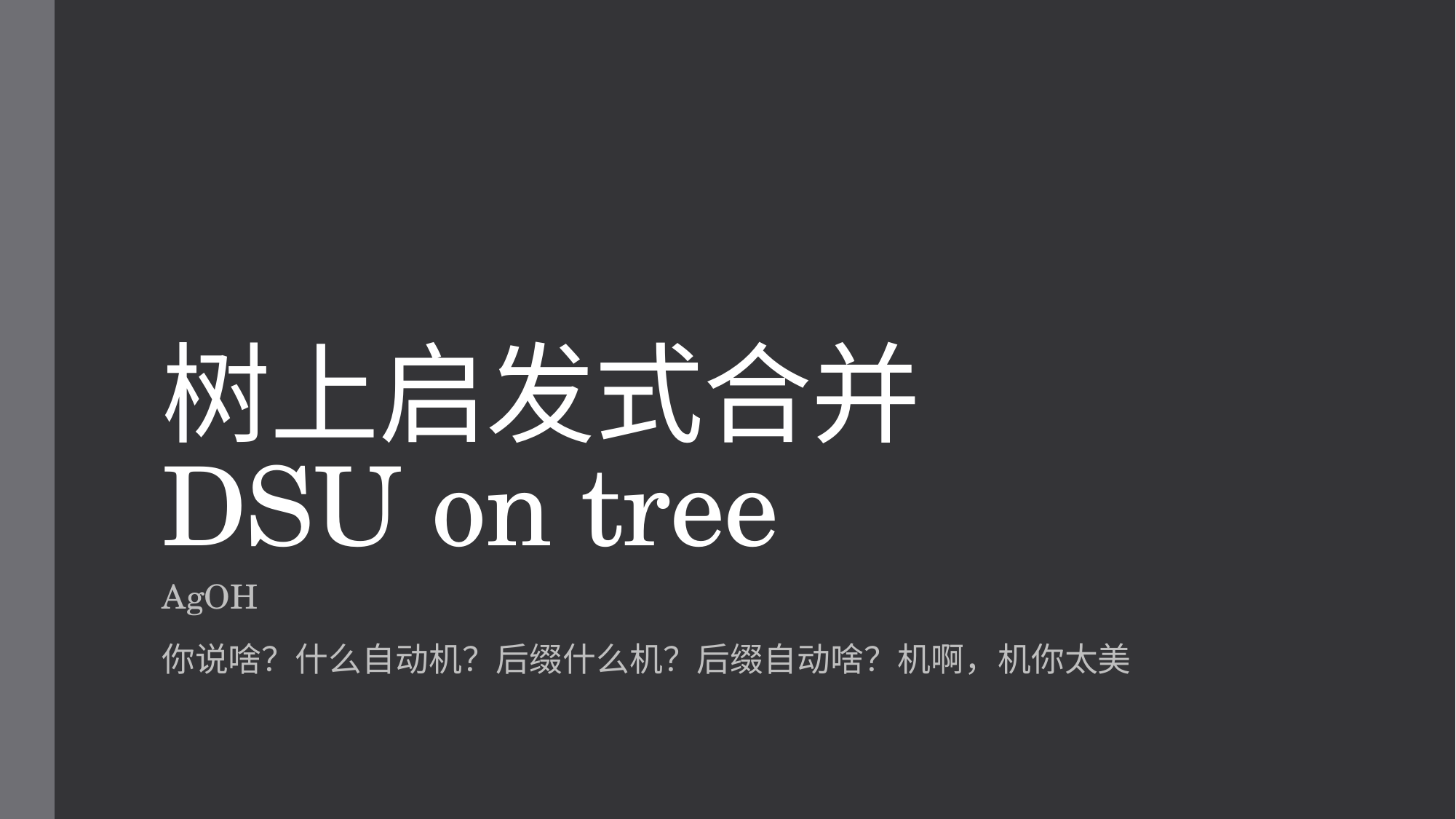

# 树上启发式合并 DSU on tree
AgOH
你说啥？什么自动机？后缀什么机？后缀自动啥？机啊，机你太美